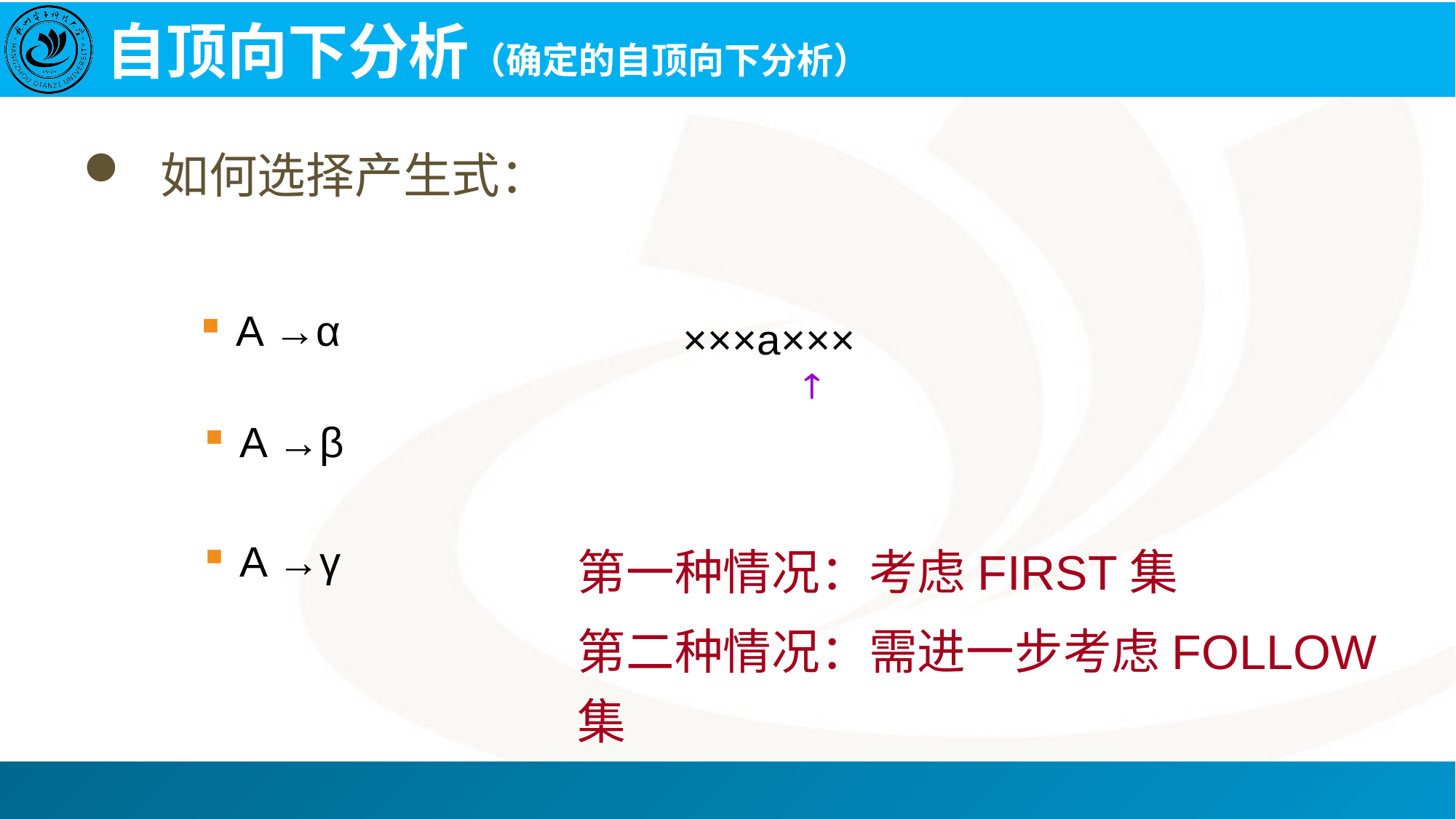

# 自顶向下分析（确定的自顶向下分析）
 如何选择产生式：
A →α
×××a×××
↑
A →β
A →γ
第一种情况：考虑FIRST集
第二种情况：需进一步考虑FOLLOW集
14